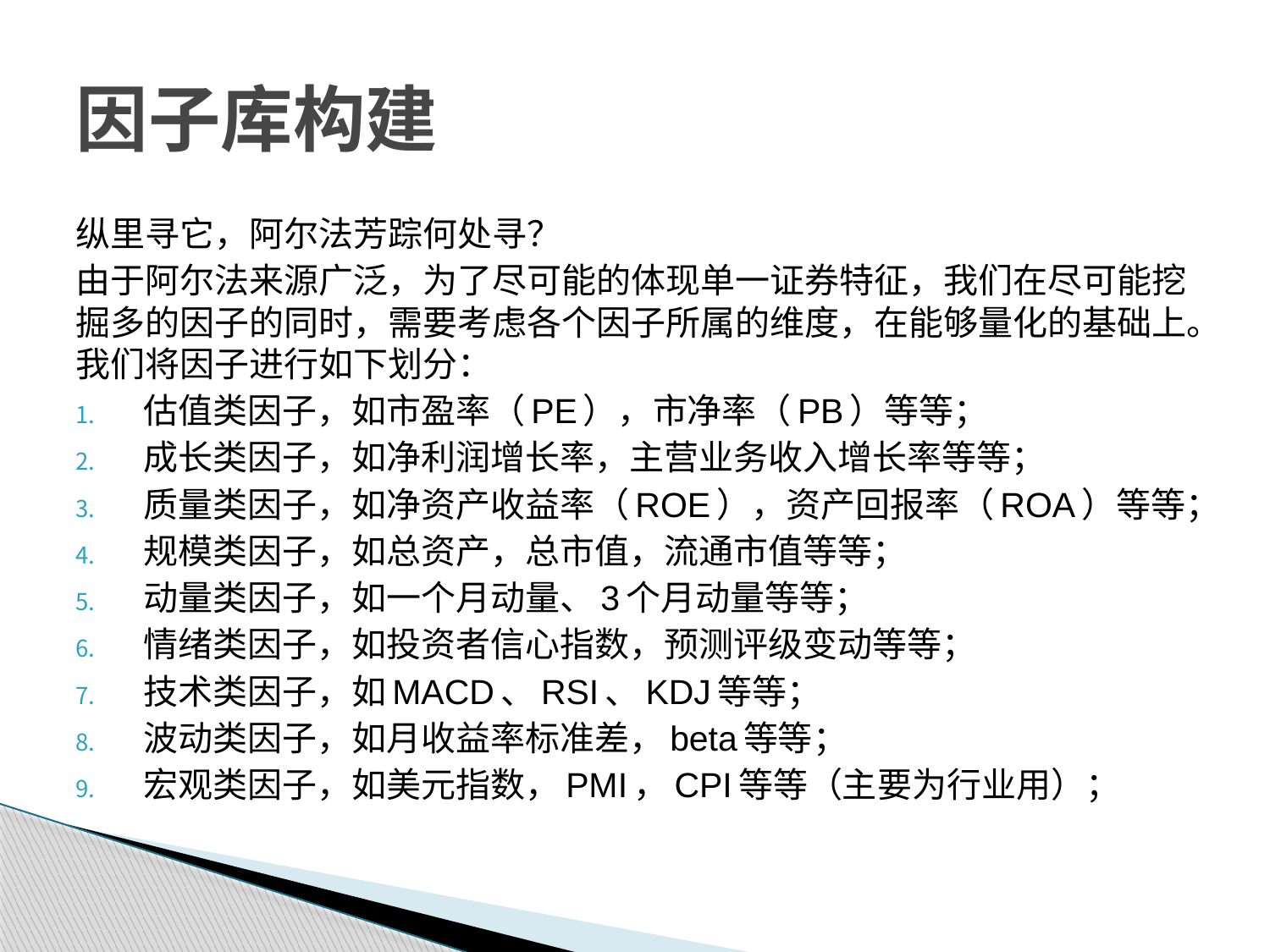

# 因子库构建
纵里寻它，阿尔法芳踪何处寻？
由于阿尔法来源广泛，为了尽可能的体现单一证券特征，我们在尽可能挖掘多的因子的同时，需要考虑各个因子所属的维度，在能够量化的基础上。我们将因子进行如下划分：
估值类因子，如市盈率（PE），市净率（PB）等等；
成长类因子，如净利润增长率，主营业务收入增长率等等；
质量类因子，如净资产收益率（ROE），资产回报率（ROA）等等；
规模类因子，如总资产，总市值，流通市值等等；
动量类因子，如一个月动量、3个月动量等等；
情绪类因子，如投资者信心指数，预测评级变动等等；
技术类因子，如MACD、RSI、KDJ等等；
波动类因子，如月收益率标准差，beta等等；
宏观类因子，如美元指数，PMI，CPI等等（主要为行业用）；